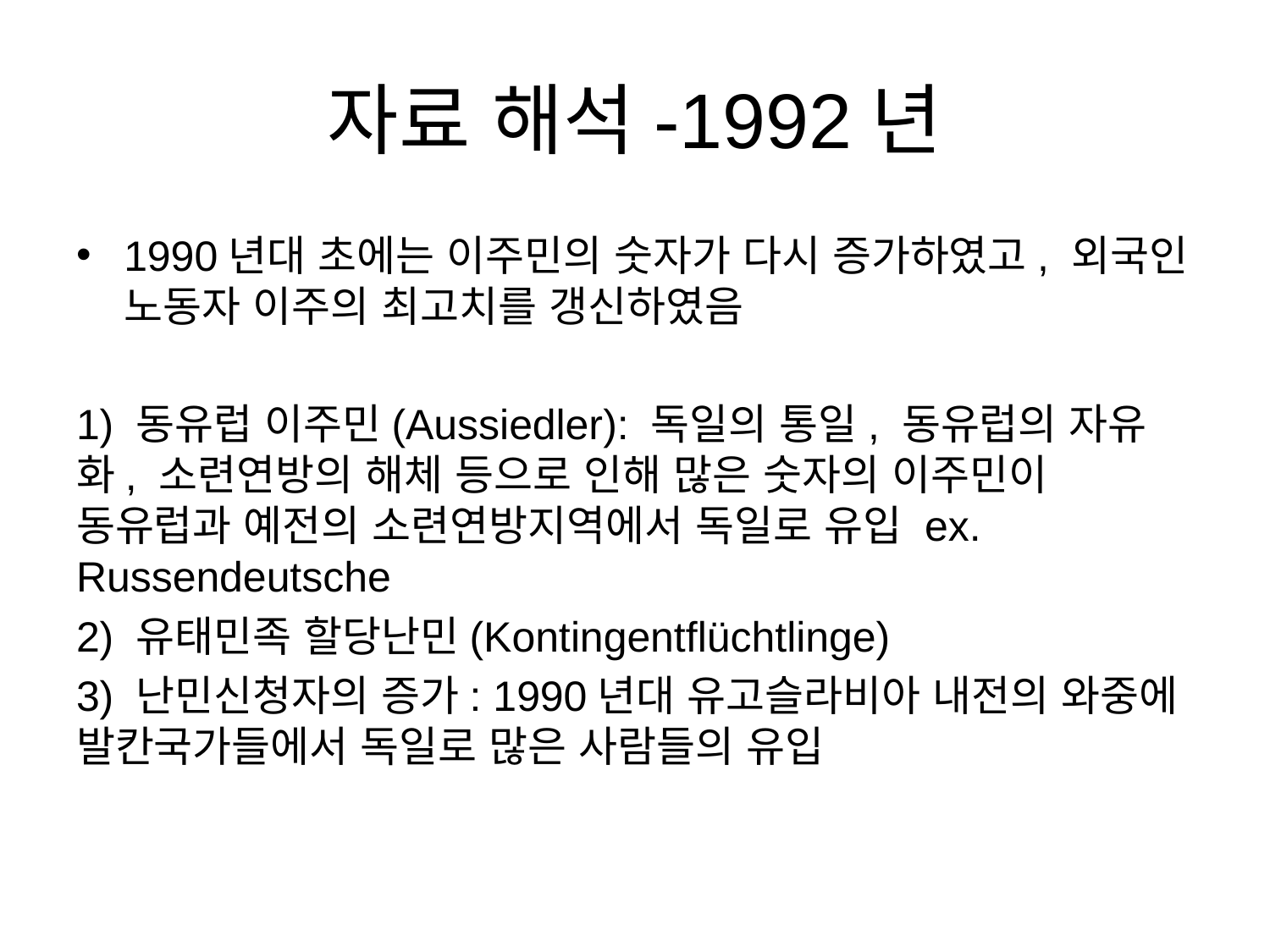

# 자료 해석-1992년
1990년대 초에는 이주민의 숫자가 다시 증가하였고, 외국인 노동자 이주의 최고치를 갱신하였음

1) 동유럽 이주민(Aussiedler): 독일의 통일, 동유럽의 자유화, 소련연방의 해체 등으로 인해 많은 숫자의 이주민이 동유럽과 예전의 소련연방지역에서 독일로 유입 ex. Russendeutsche
2) 유태민족 할당난민(Kontingentflüchtlinge)
3) 난민신청자의 증가: 1990년대 유고슬라비아 내전의 와중에 발칸국가들에서 독일로 많은 사람들의 유입